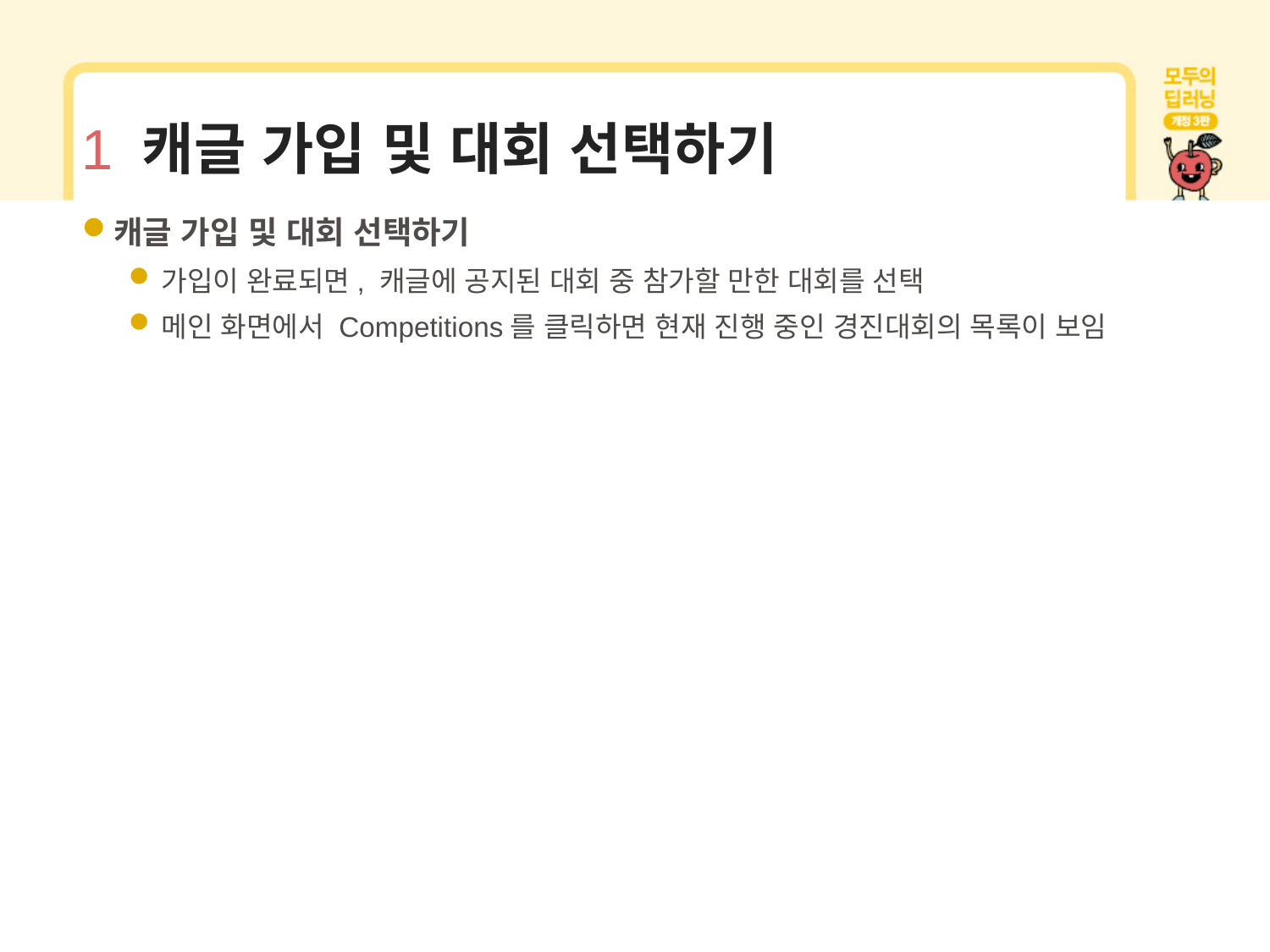

# 1 캐글 가입 및 대회 선택하기
캐글 가입 및 대회 선택하기
가입이 완료되면, 캐글에 공지된 대회 중 참가할 만한 대회를 선택
메인 화면에서 Competitions를 클릭하면 현재 진행 중인 경진대회의 목록이 보임